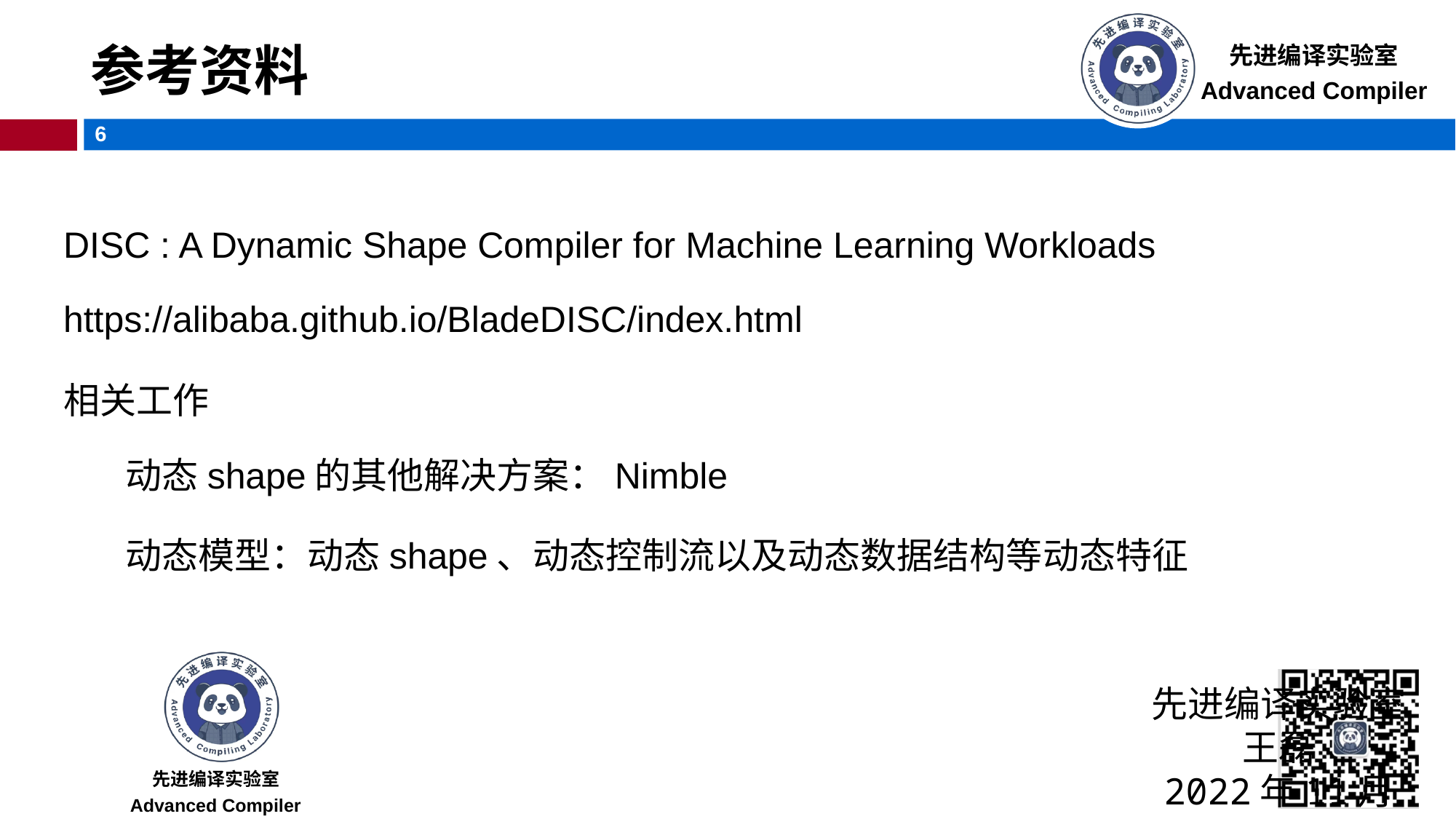

# 参考资料
DISC : A Dynamic Shape Compiler for Machine Learning Workloads
https://alibaba.github.io/BladeDISC/index.html
相关工作
动态shape的其他解决方案：Nimble
动态模型：动态shape、动态控制流以及动态数据结构等动态特征
先进编译实验室
王磊
2022年11月